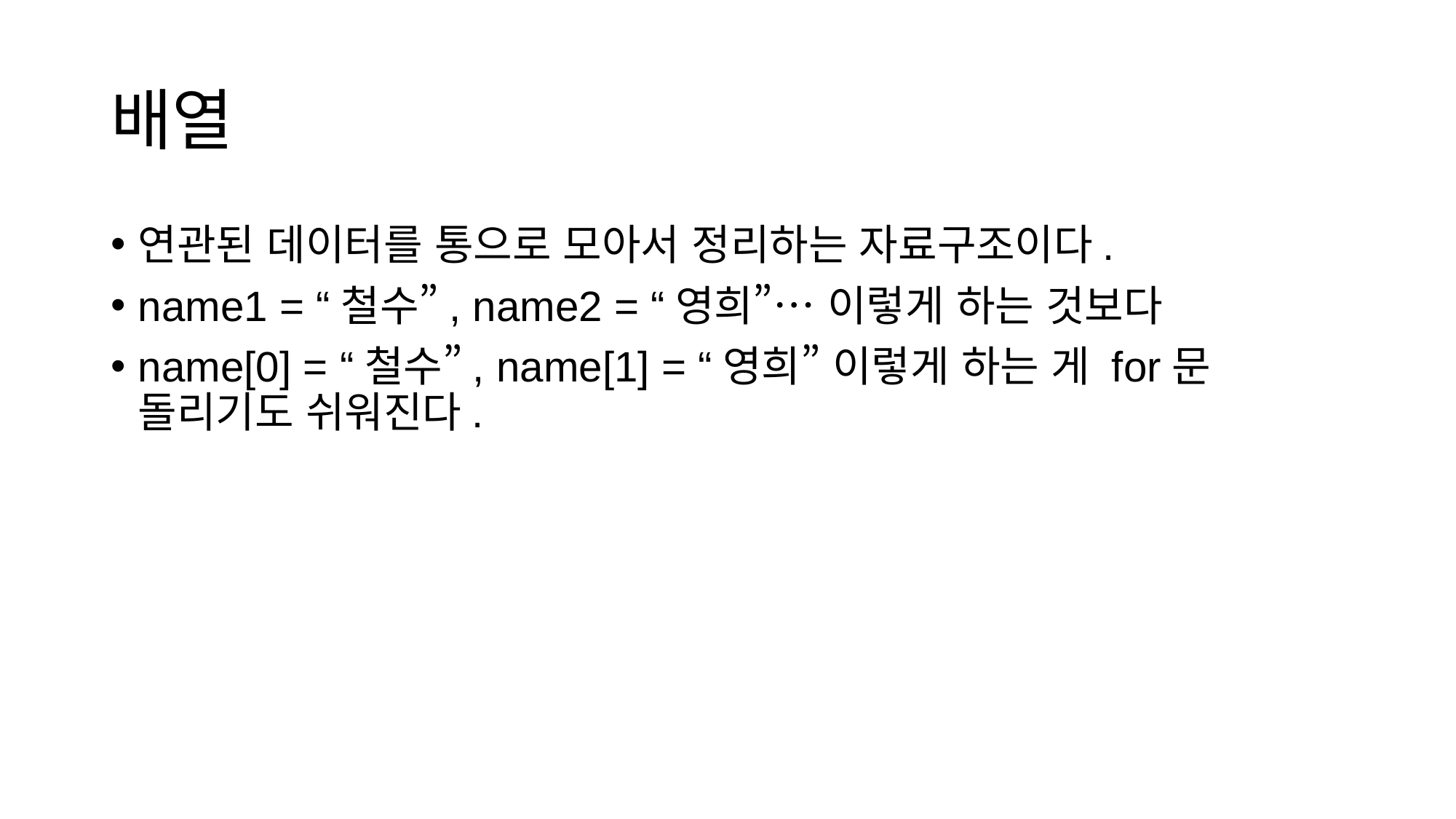

# 배열
연관된 데이터를 통으로 모아서 정리하는 자료구조이다.
name1 = “철수”, name2 = “영희”… 이렇게 하는 것보다
name[0] = “철수”, name[1] = “영희” 이렇게 하는 게 for문 돌리기도 쉬워진다.